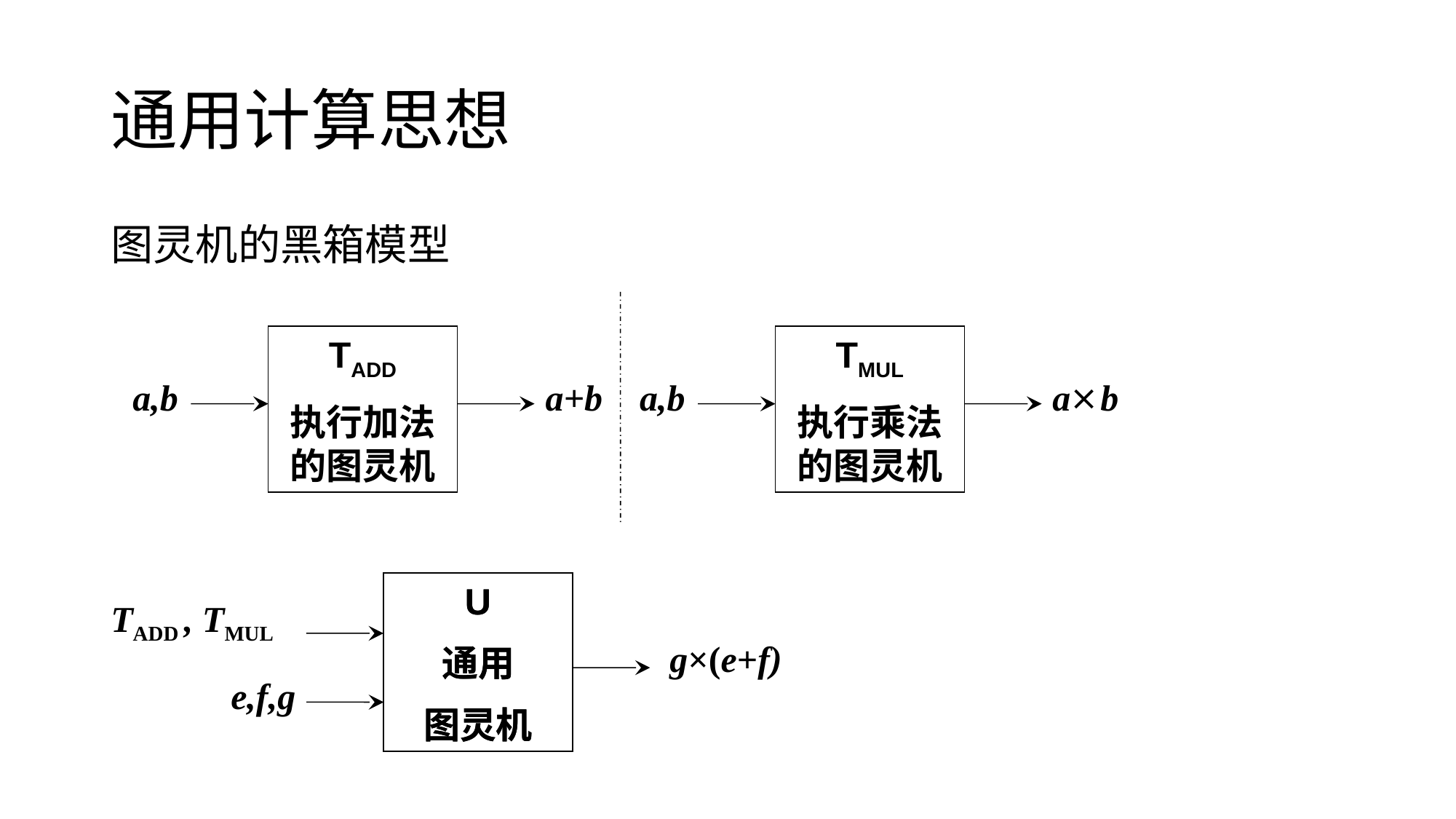

# 通用计算思想
图灵机的黑箱模型

TADD
执行加法的图灵机

a,b
a+b
TMUL
执行乘法的图灵机

a,b
a×b
U
通用
图灵机
U
通用
图灵机
TADD , TMUL
g×(e+f)

e,f,g